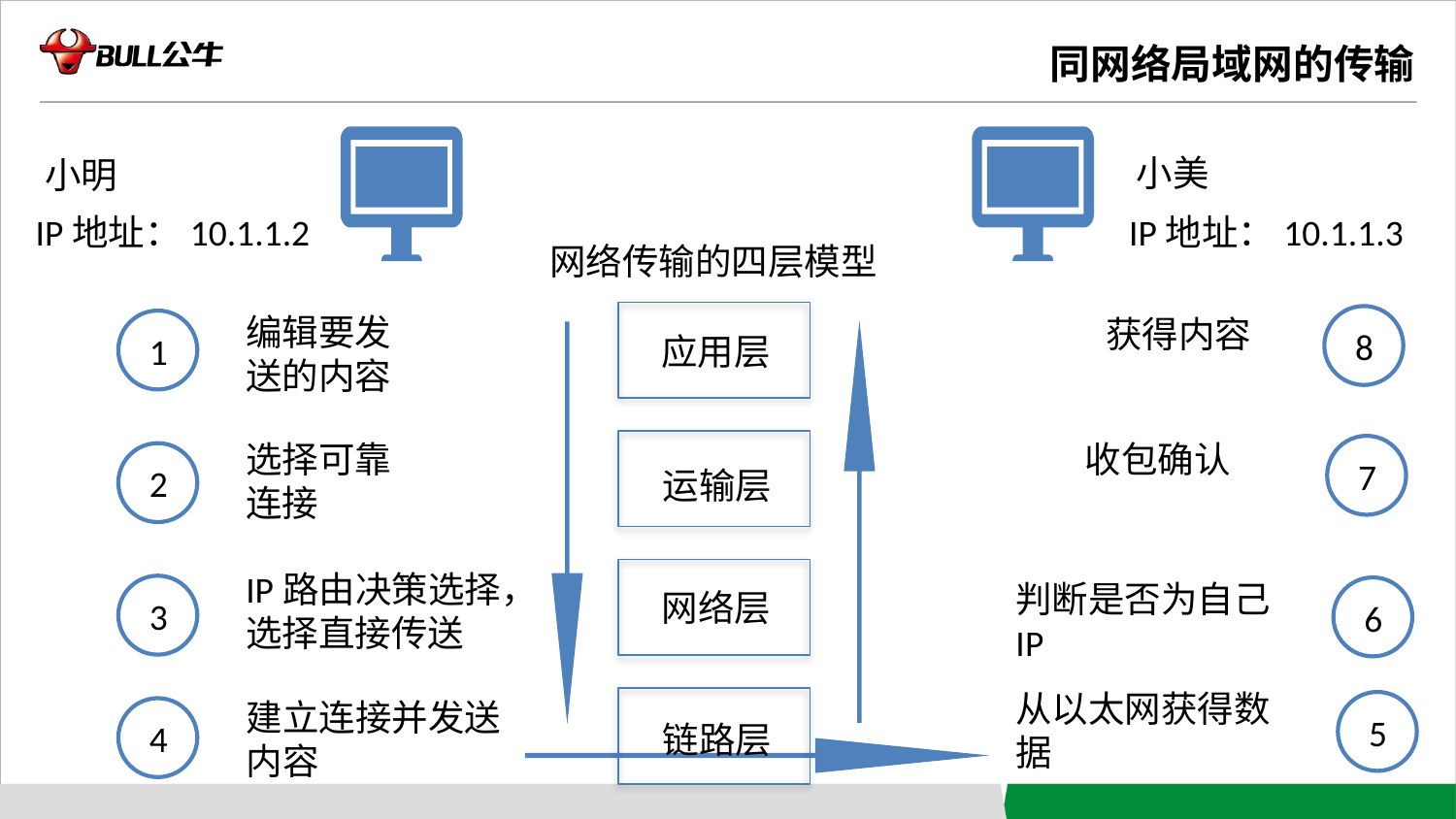

# 同网络局域网的传输

小美
小明
IP地址：10.1.1.2
IP地址：10.1.1.3
网络传输的四层模型

应用层

运输层

网络层

链路层
编辑要发送的内容

1
获得内容

8
选择可靠连接

2
收包确认

7

IP路由决策选择，选择直接传送

3
判断是否为自己IP

6
从以太网获得数据

5
建立连接并发送内容

4